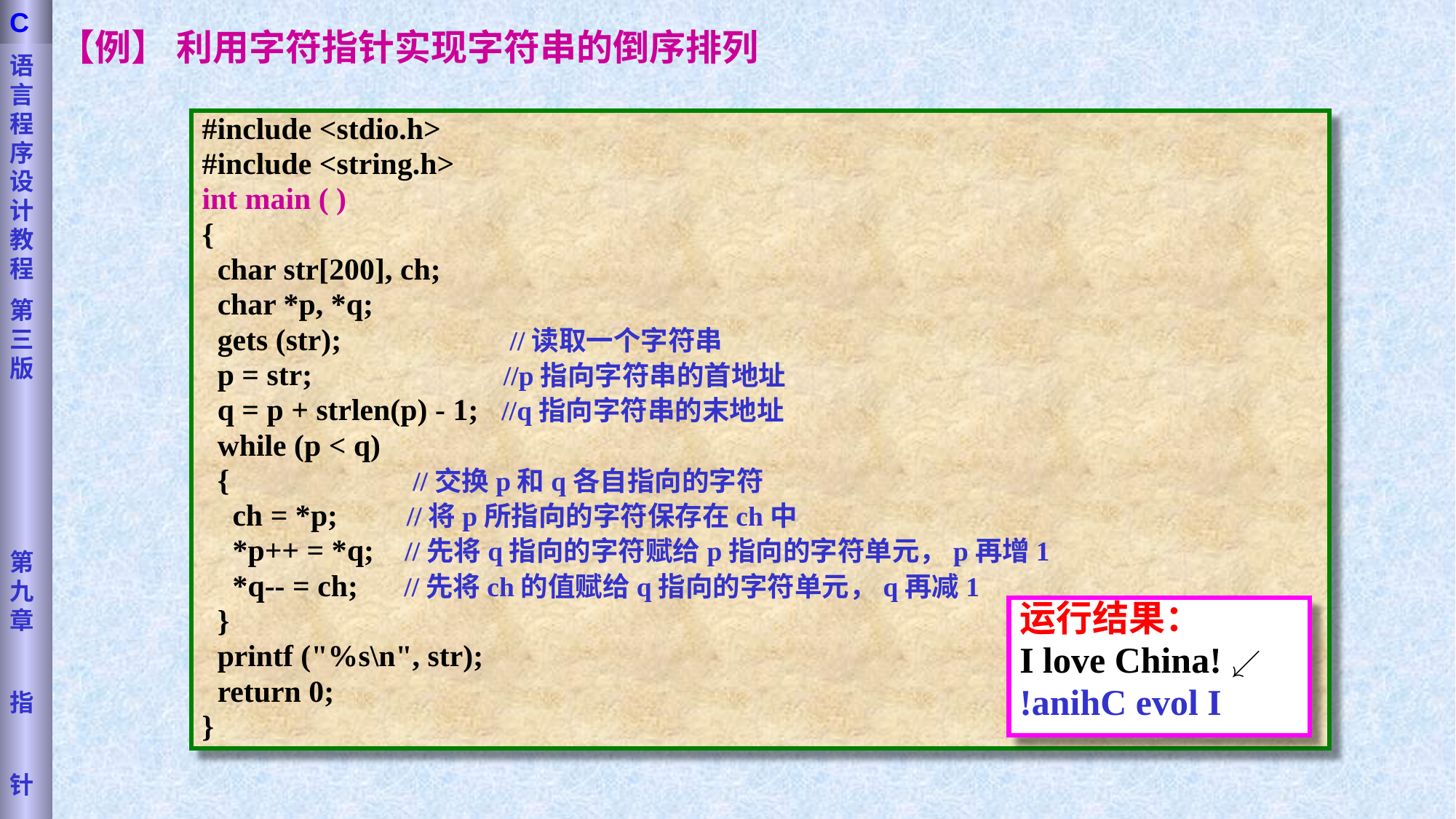

语言程序设计教程
第三版

第九章

指

针
C
【例】 利用字符指针实现字符串的倒序排列
#include <stdio.h>
#include <string.h>
int main ( )
{
  char str[200], ch;
  char *p, *q;
  gets (str);                      //读取一个字符串
  p = str;                         //p指向字符串的首地址
  q = p + strlen(p) - 1;   //q指向字符串的末地址
  while (p < q)
  {                        //交换p和q各自指向的字符
    ch = *p;         //将p所指向的字符保存在ch中
    *p++ = *q;    //先将q指向的字符赋给p指向的字符单元，p再增1
    *q-- = ch;      //先将ch的值赋给q指向的字符单元，q再减1
  }
  printf ("%s\n", str);
  return 0;
}
运行结果：
I love China! ↙
!anihC evol I